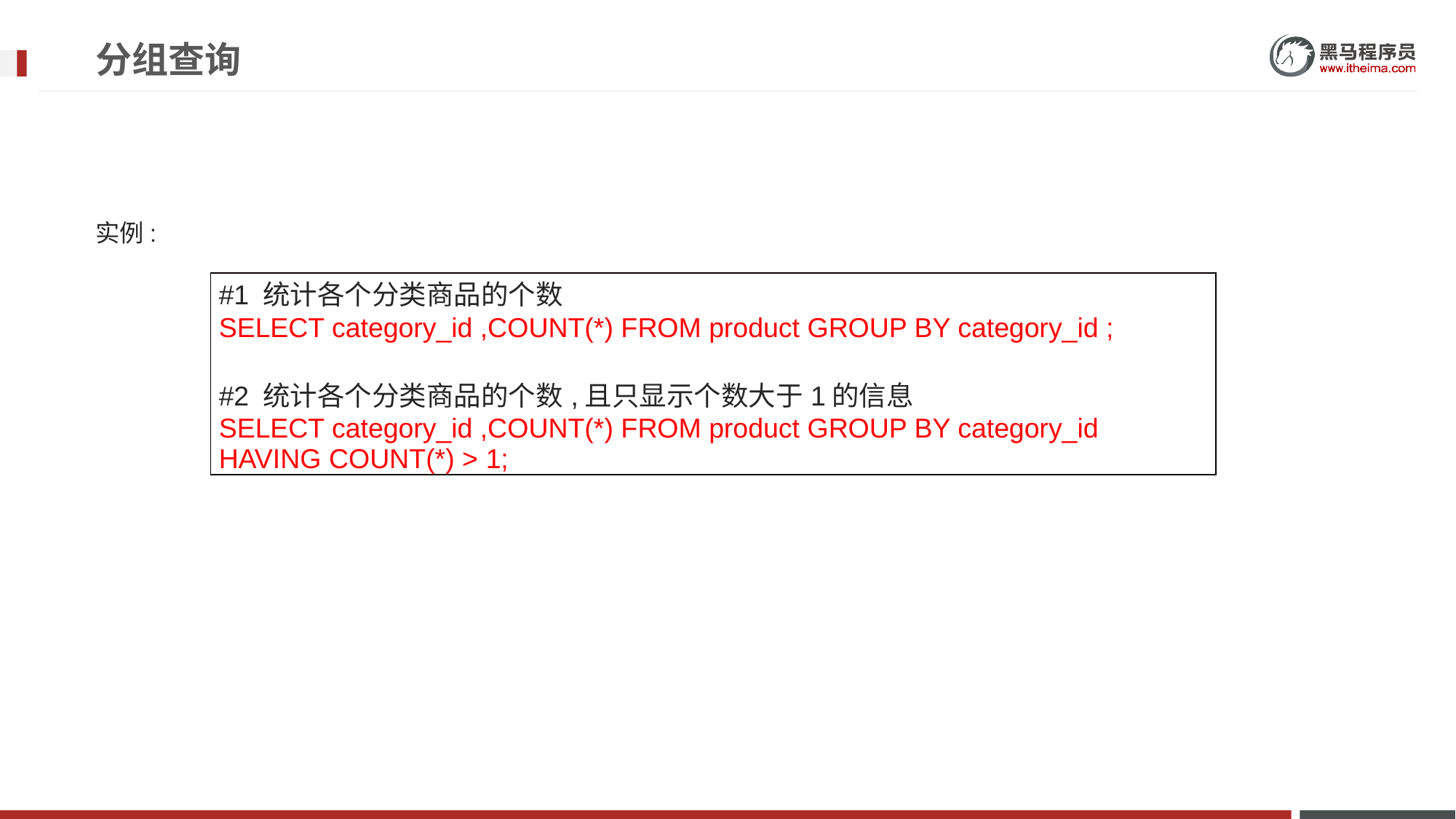

# 分组查询
实例:
| #1 统计各个分类商品的个数 SELECT category\_id ,COUNT(\*) FROM product GROUP BY category\_id ; #2 统计各个分类商品的个数,且只显示个数大于1的信息 SELECT category\_id ,COUNT(\*) FROM product GROUP BY category\_id HAVING COUNT(\*) > 1; |
| --- |